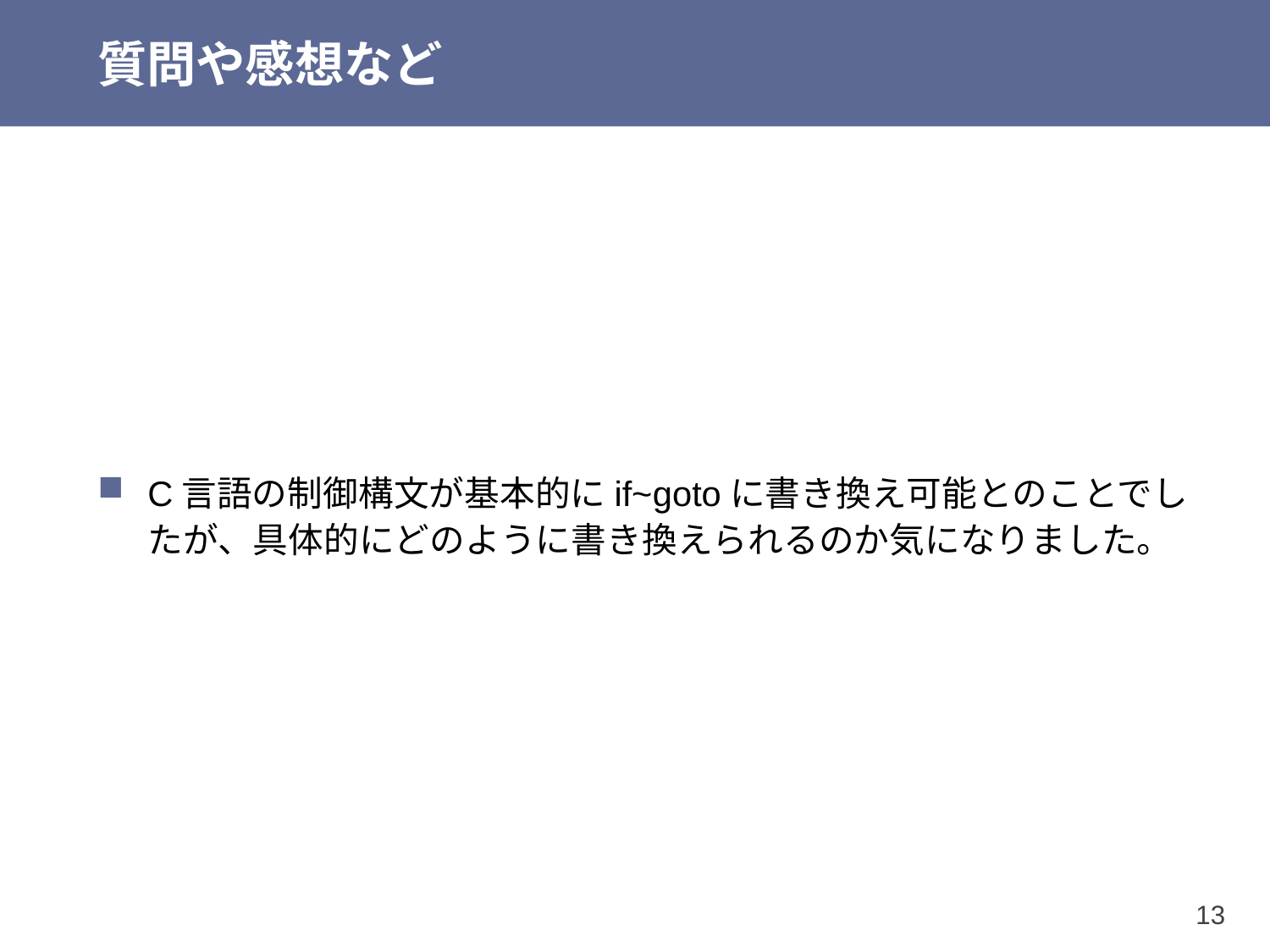

# 質問や感想など
C言語の制御構文が基本的にif~gotoに書き換え可能とのことでしたが、具体的にどのように書き換えられるのか気になりました。